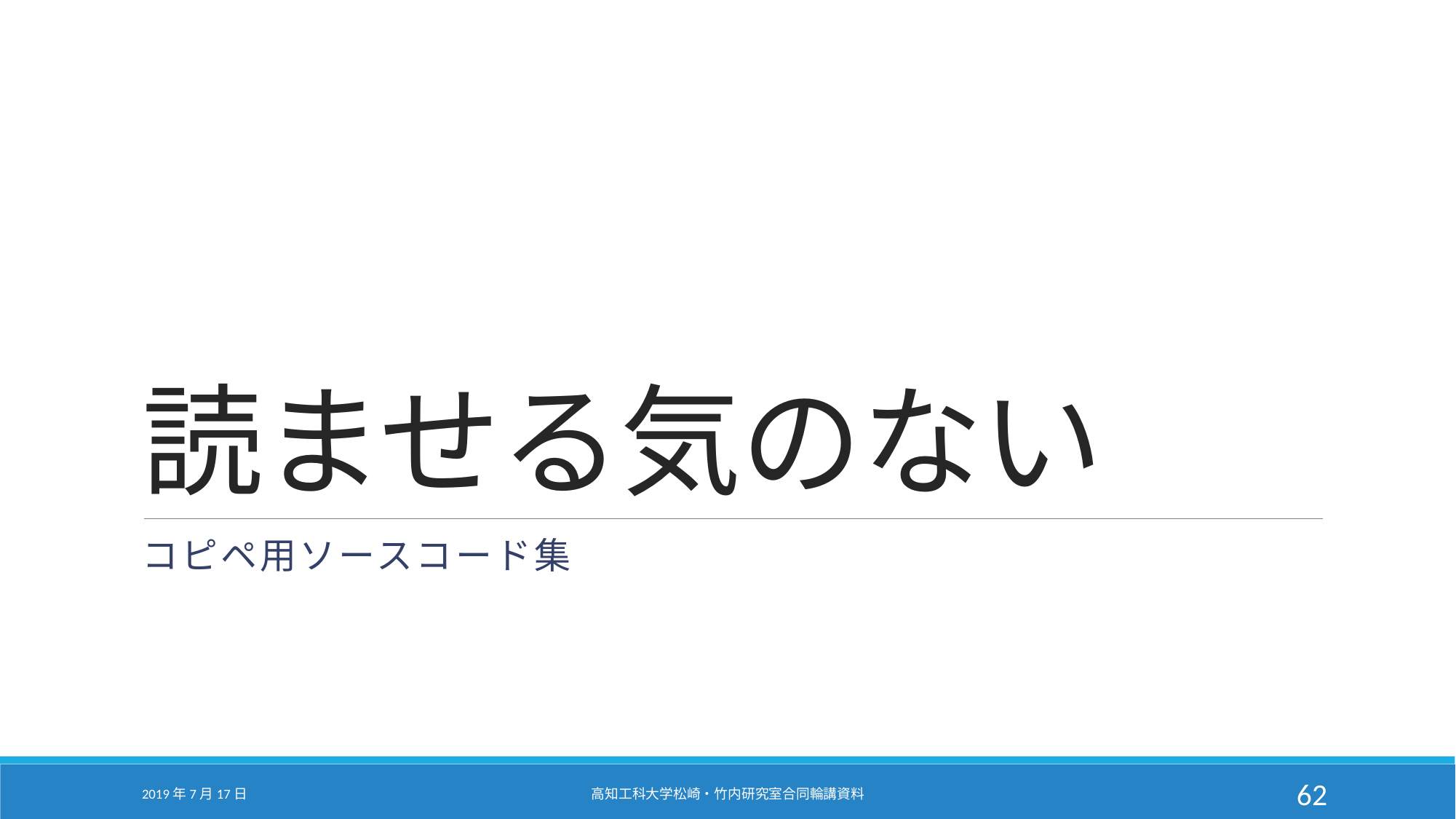

# 読ませる気のない
コピペ用ソースコード集
2019年7月17日
高知工科大学松崎・竹内研究室合同輪講資料
62